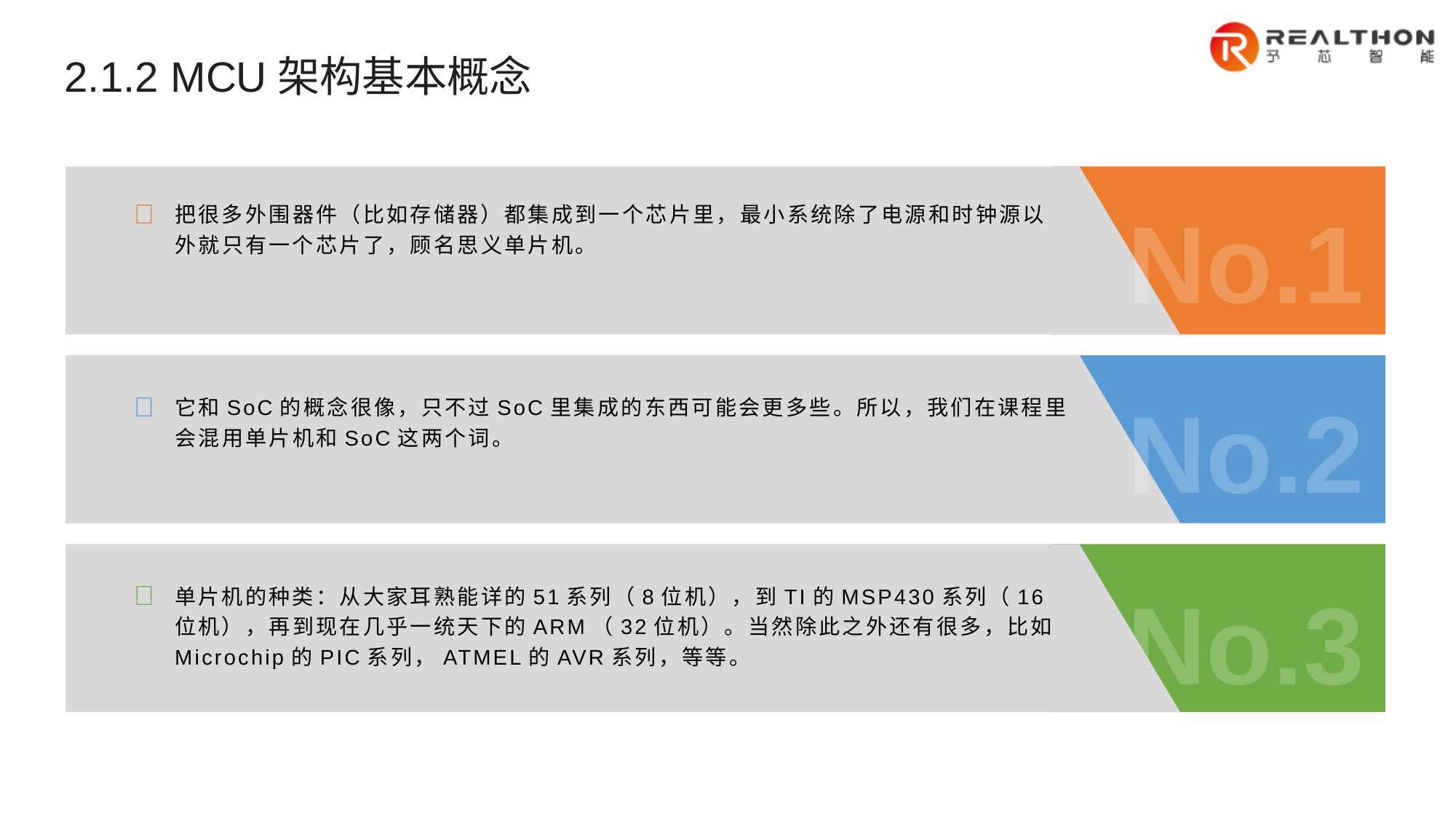

2.1.2 MCU架构基本概念
No.1

把很多外围器件（比如存储器）都集成到一个芯片里，最小系统除了电源和时钟源以外就只有一个芯片了，顾名思义单片机。
No.2

它和SoC的概念很像，只不过SoC里集成的东西可能会更多些。所以，我们在课程里会混用单片机和SoC这两个词。
No.3

单片机的种类：从大家耳熟能详的51系列（8位机），到TI的MSP430系列（16位机），再到现在几乎一统天下的ARM（32位机）。当然除此之外还有很多，比如Microchip的PIC系列，ATMEL的AVR系列，等等。